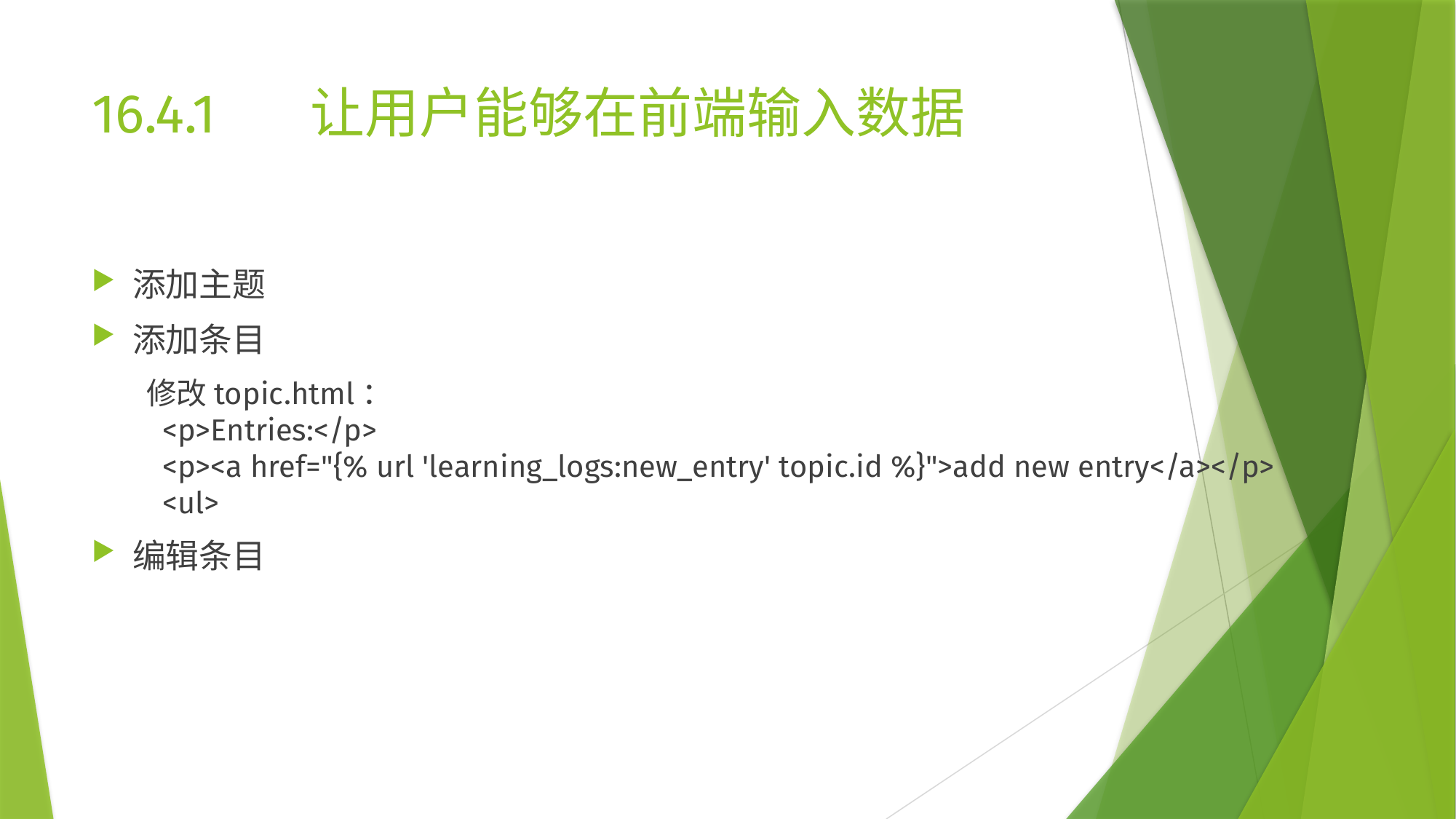

# 16.4.1	让用户能够在前端输入数据
添加主题
添加条目
修改topic.html：
  <p>Entries:</p>
  <p><a href="{% url 'learning_logs:new_entry' topic.id %}">add new entry</a></p>
  <ul>
编辑条目